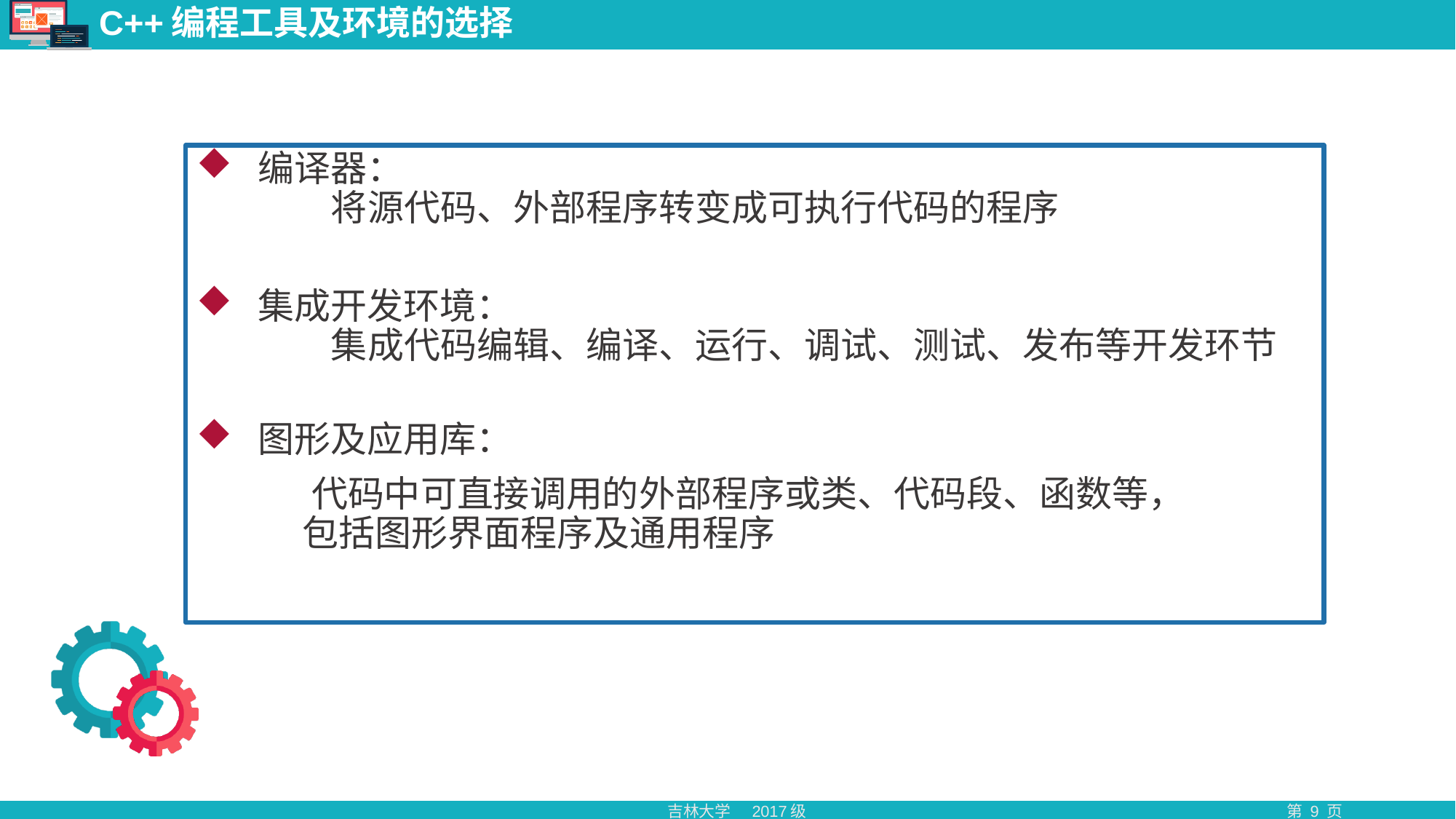

# C++编程工具及环境的选择
编译器：
         将源代码、外部程序转变成可执行代码的程序
集成开发环境：
         集成代码编辑、编译、运行、调试、测试、发布等开发环节
图形及应用库：
             代码中可直接调用的外部程序或类、代码段、函数等，
             包括图形界面程序及通用程序